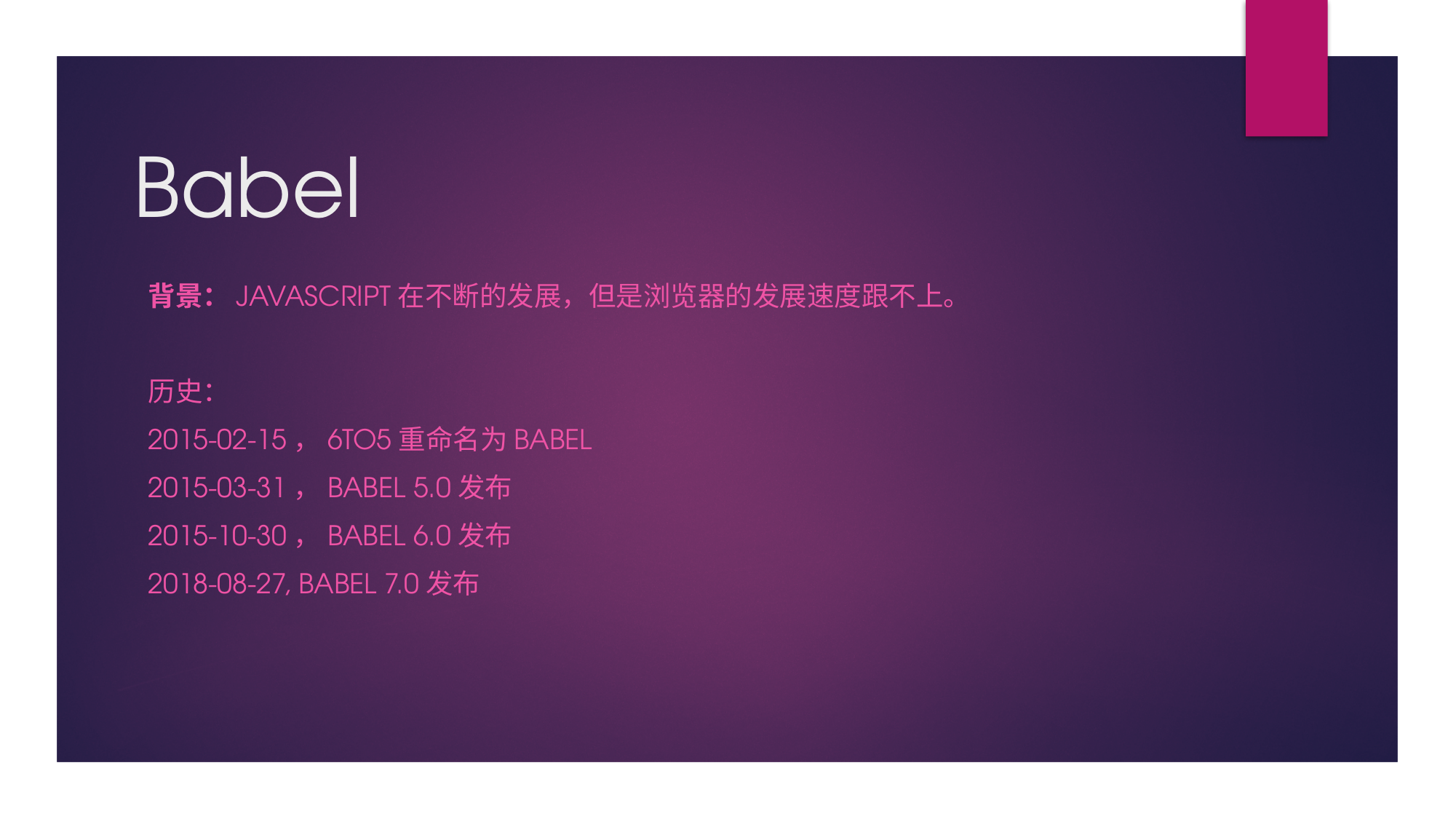

# Babel
背景：javascript在不断的发展，但是浏览器的发展速度跟不上。

历史：
2015-02-15，6to5重命名为babel
2015-03-31，babel 5.0发布
2015-10-30，babel 6.0发布
2018-08-27, babel 7.0发布